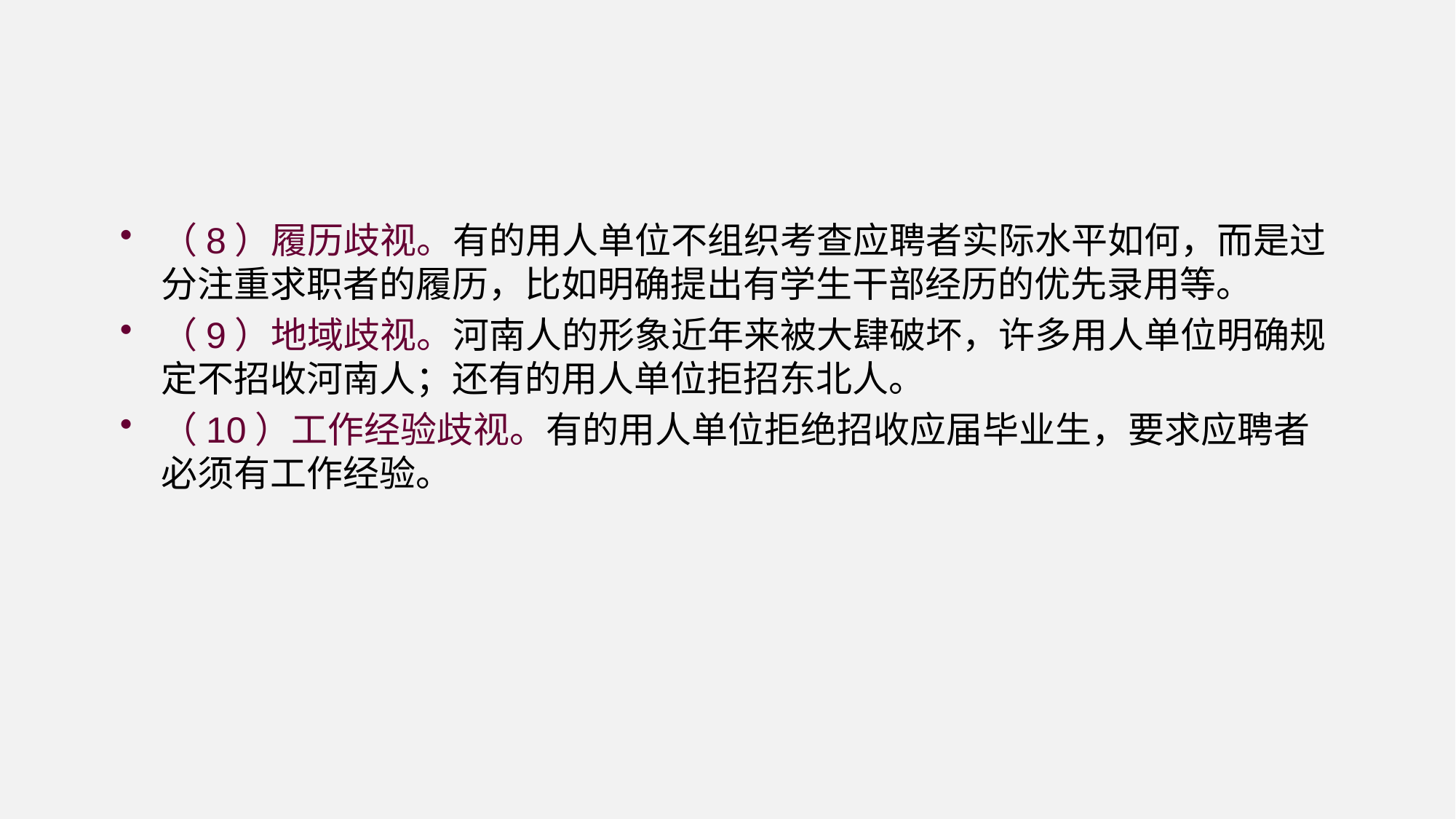

（8）履历歧视。有的用人单位不组织考查应聘者实际水平如何，而是过分注重求职者的履历，比如明确提出有学生干部经历的优先录用等。
（9）地域歧视。河南人的形象近年来被大肆破坏，许多用人单位明确规定不招收河南人；还有的用人单位拒招东北人。
（10）工作经验歧视。有的用人单位拒绝招收应届毕业生，要求应聘者必须有工作经验。